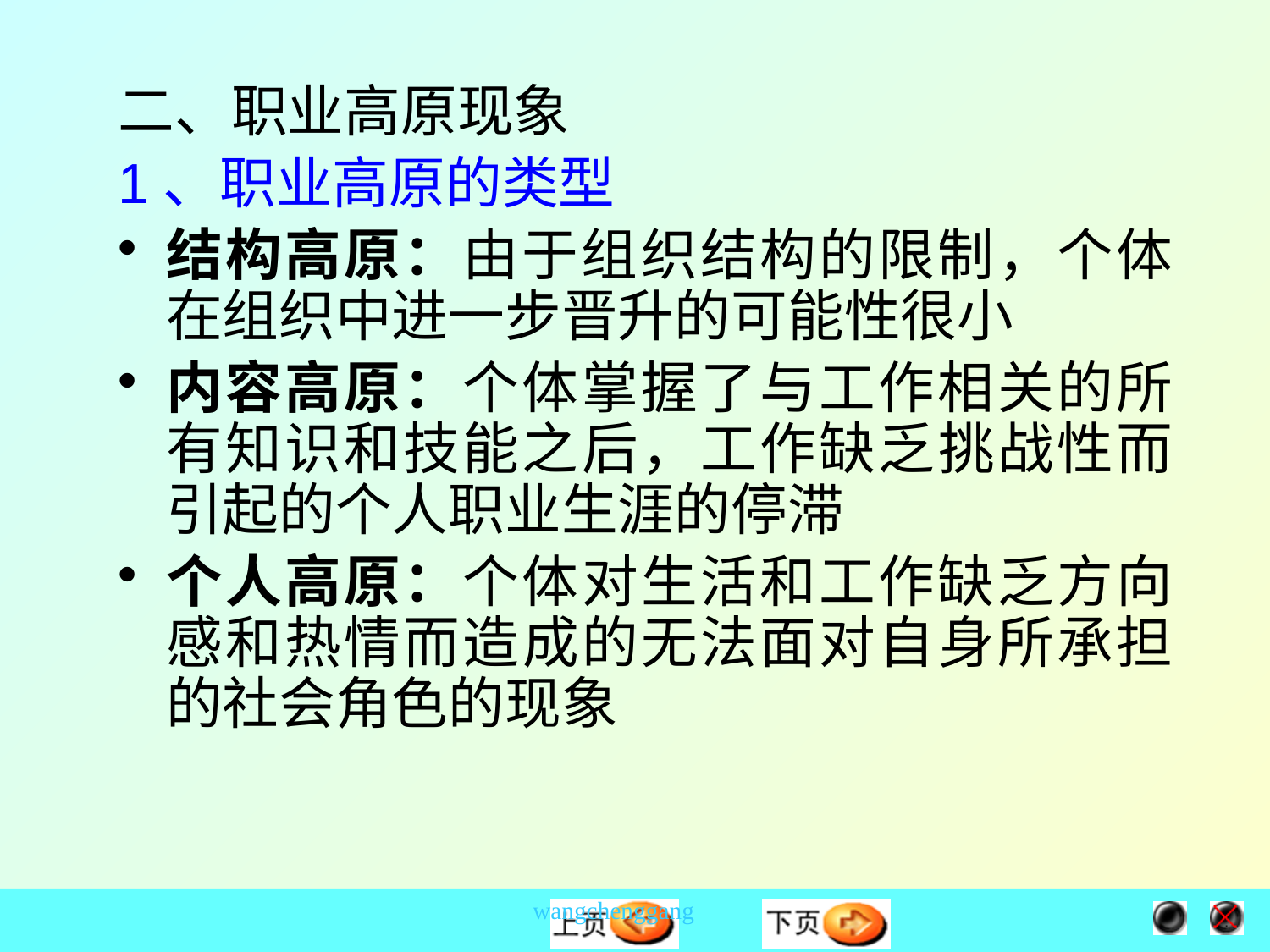

二、职业高原现象
1、职业高原的类型
结构高原：由于组织结构的限制，个体在组织中进一步晋升的可能性很小
内容高原：个体掌握了与工作相关的所有知识和技能之后，工作缺乏挑战性而引起的个人职业生涯的停滞
个人高原：个体对生活和工作缺乏方向感和热情而造成的无法面对自身所承担的社会角色的现象

wangchenggang